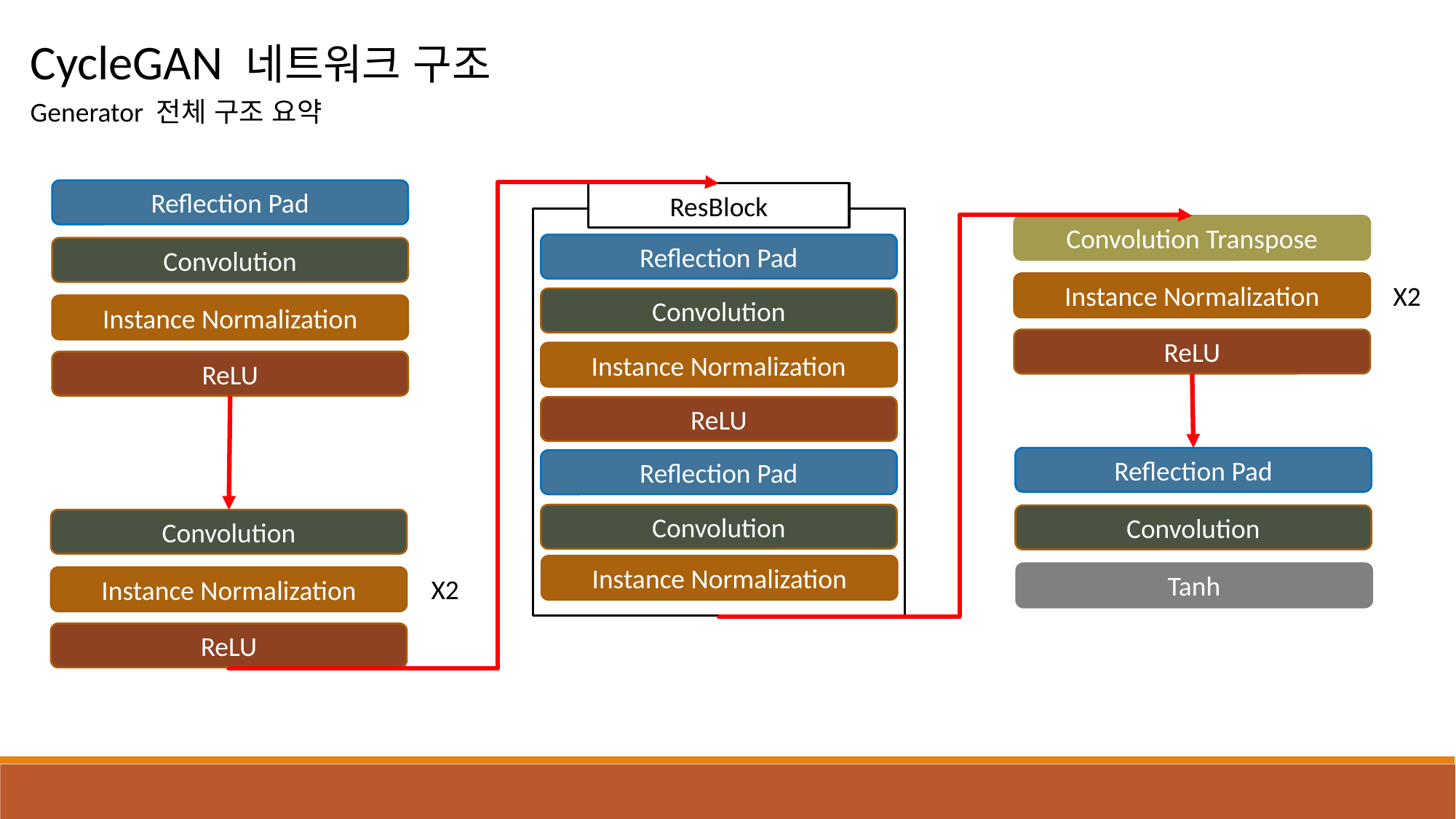

CycleGAN 네트워크 구조
Generator 전체 구조 요약
Reflection Pad
ResBlock

Reflection Pad
Convolution
Instance Normalization
ReLU
Reflection Pad
Convolution
Instance Normalization
Convolution Transpose
Convolution
Instance Normalization
X2
Instance Normalization
ReLU
ReLU
Reflection Pad
Convolution
Convolution
Tanh
Instance Normalization
X2
ReLU